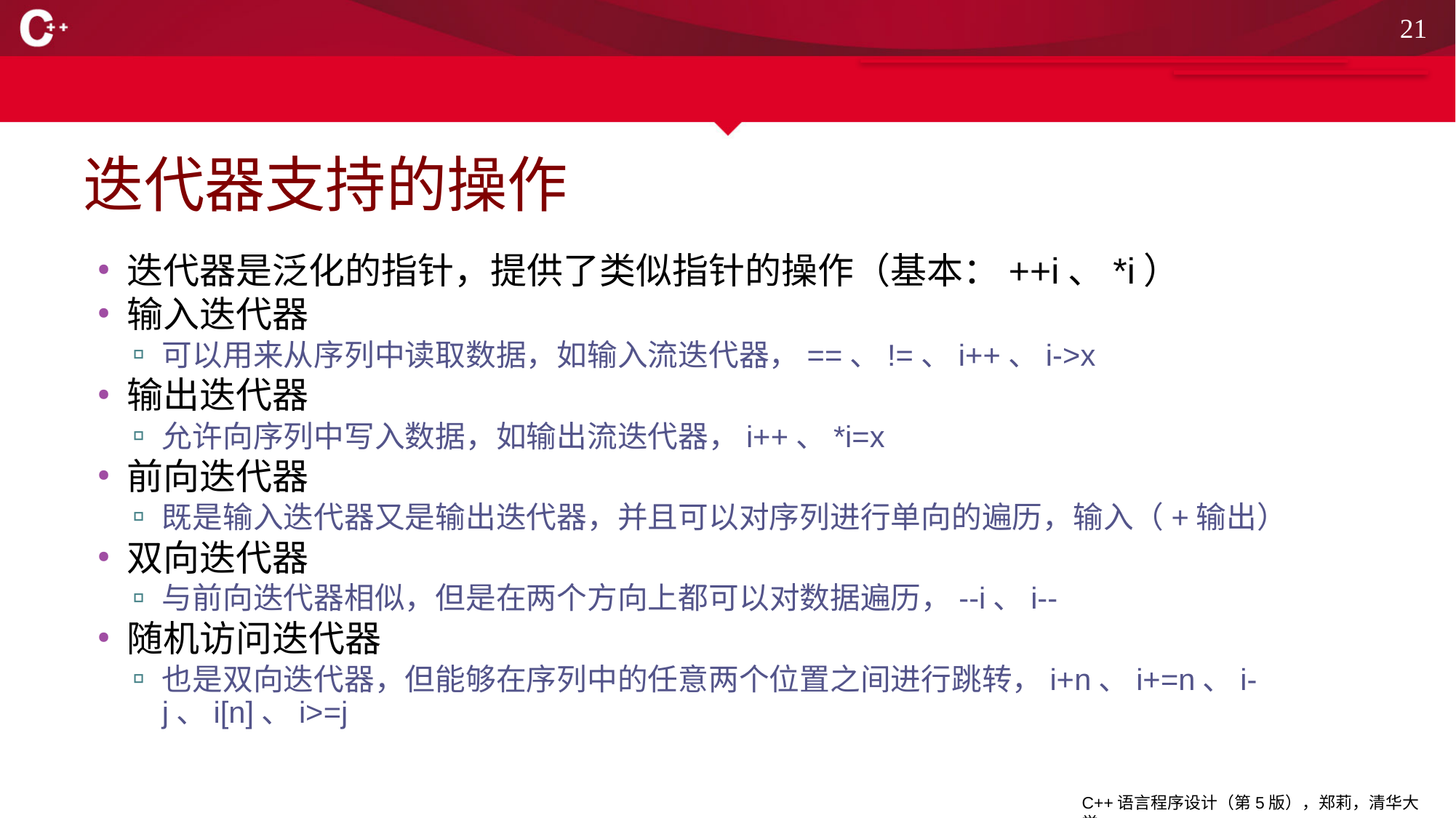

21
# 迭代器支持的操作
迭代器是泛化的指针，提供了类似指针的操作（基本：++i、*i）
输入迭代器
可以用来从序列中读取数据，如输入流迭代器，==、!=、i++、i->x
输出迭代器
允许向序列中写入数据，如输出流迭代器，i++、*i=x
前向迭代器
既是输入迭代器又是输出迭代器，并且可以对序列进行单向的遍历，输入（+输出）
双向迭代器
与前向迭代器相似，但是在两个方向上都可以对数据遍历，--i、i--
随机访问迭代器
也是双向迭代器，但能够在序列中的任意两个位置之间进行跳转，i+n、i+=n、i-j、i[n]、i>=j